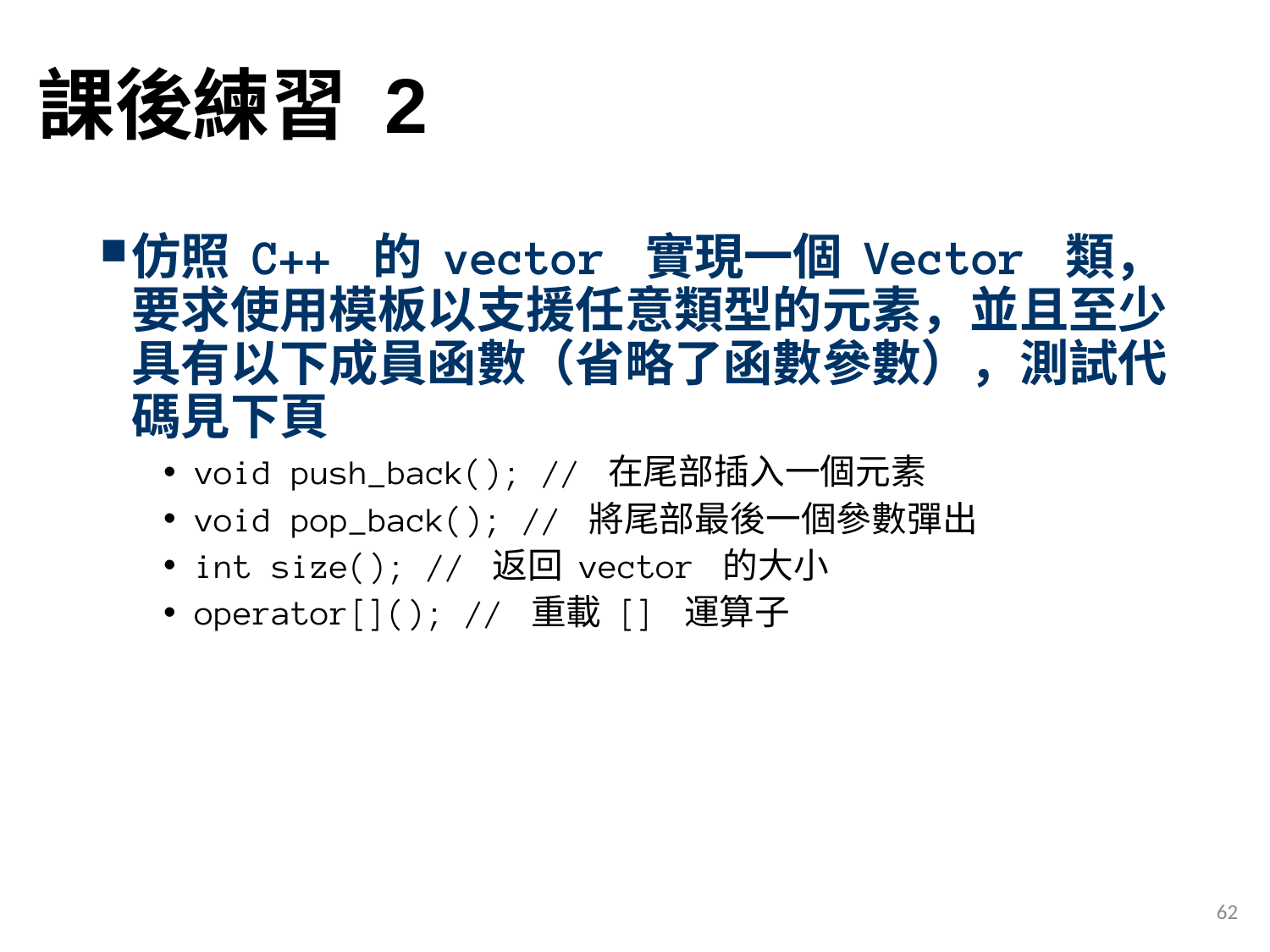

# 課後練習 2
仿照 C++ 的 vector 實現一個 Vector 類，要求使用模板以支援任意類型的元素，並且至少具有以下成員函數（省略了函數參數），測試代碼見下頁
void push_back(); // 在尾部插入一個元素
void pop_back(); // 將尾部最後一個參數彈出
int size(); // 返回 vector 的大小
operator[](); // 重載 [] 運算子
62